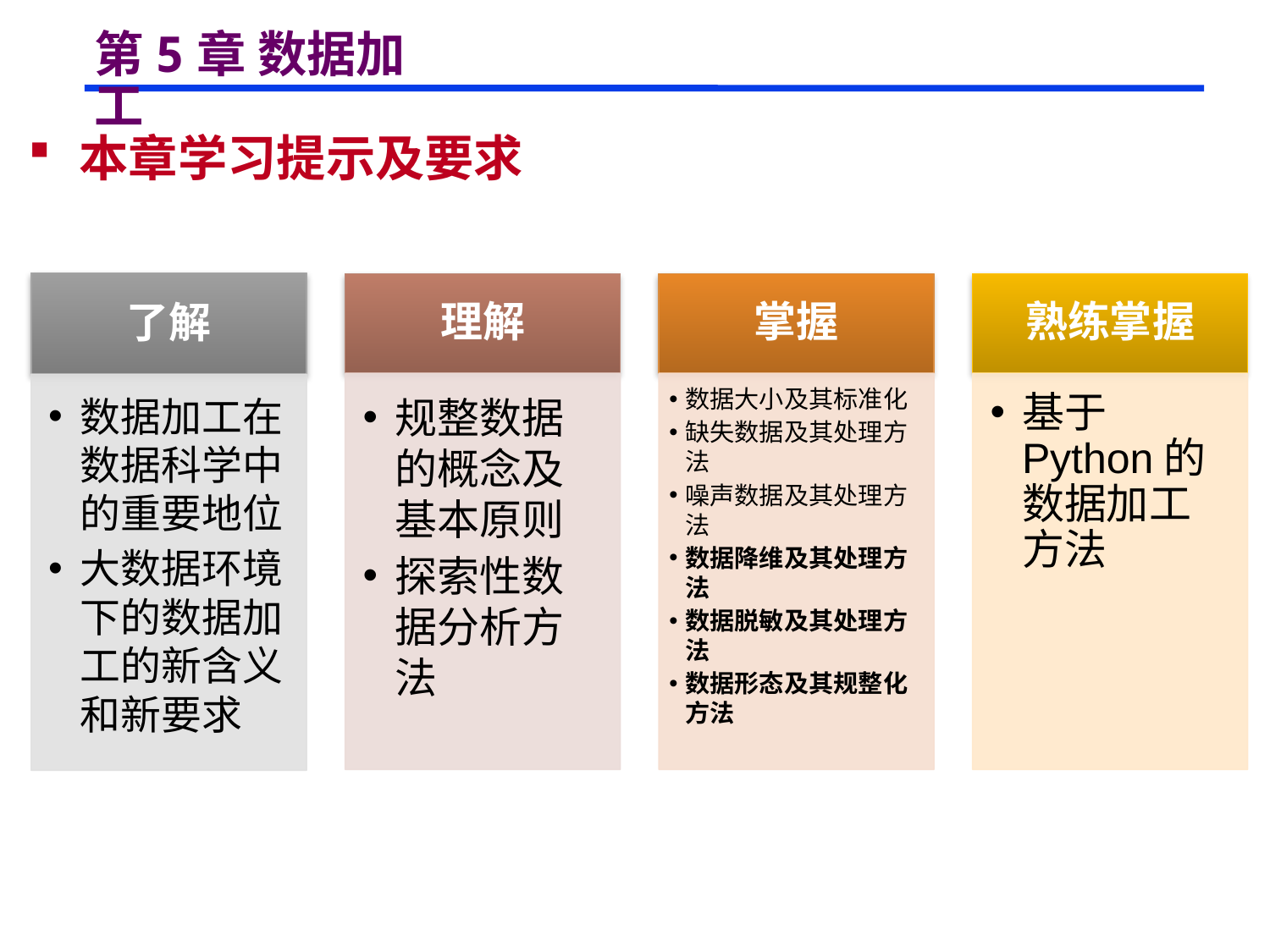

# 第5章 数据加工
 本章学习提示及要求
了解
数据加工在数据科学中的重要地位
大数据环境下的数据加工的新含义和新要求
理解
规整数据的概念及基本原则
探索性数据分析方法
掌握
数据大小及其标准化
缺失数据及其处理方法
噪声数据及其处理方法
数据降维及其处理方法
数据脱敏及其处理方法
数据形态及其规整化方法
熟练掌握
基于Python的数据加工方法